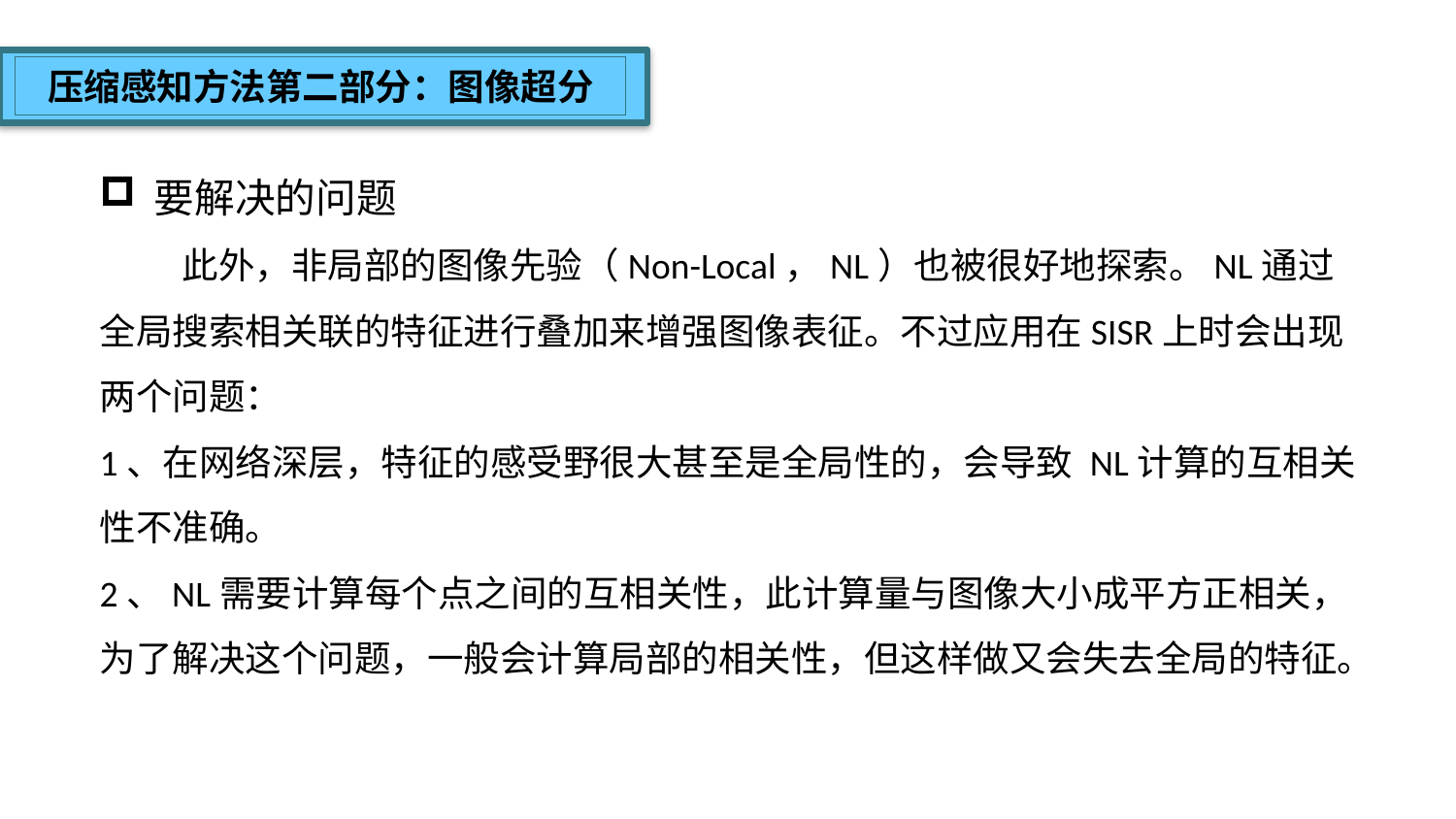

压缩感知方法第二部分：图像超分
要解决的问题
         此外，非局部的图像先验（Non-Local，NL）也被很好地探索。NL通过全局搜索相关联的特征进行叠加来增强图像表征。不过应用在SISR上时会出现两个问题：
1、在网络深层，特征的感受野很大甚至是全局性的，会导致 NL计算的互相关性不准确。
2、NL需要计算每个点之间的互相关性，此计算量与图像大小成平方正相关，为了解决这个问题，一般会计算局部的相关性，但这样做又会失去全局的特征。